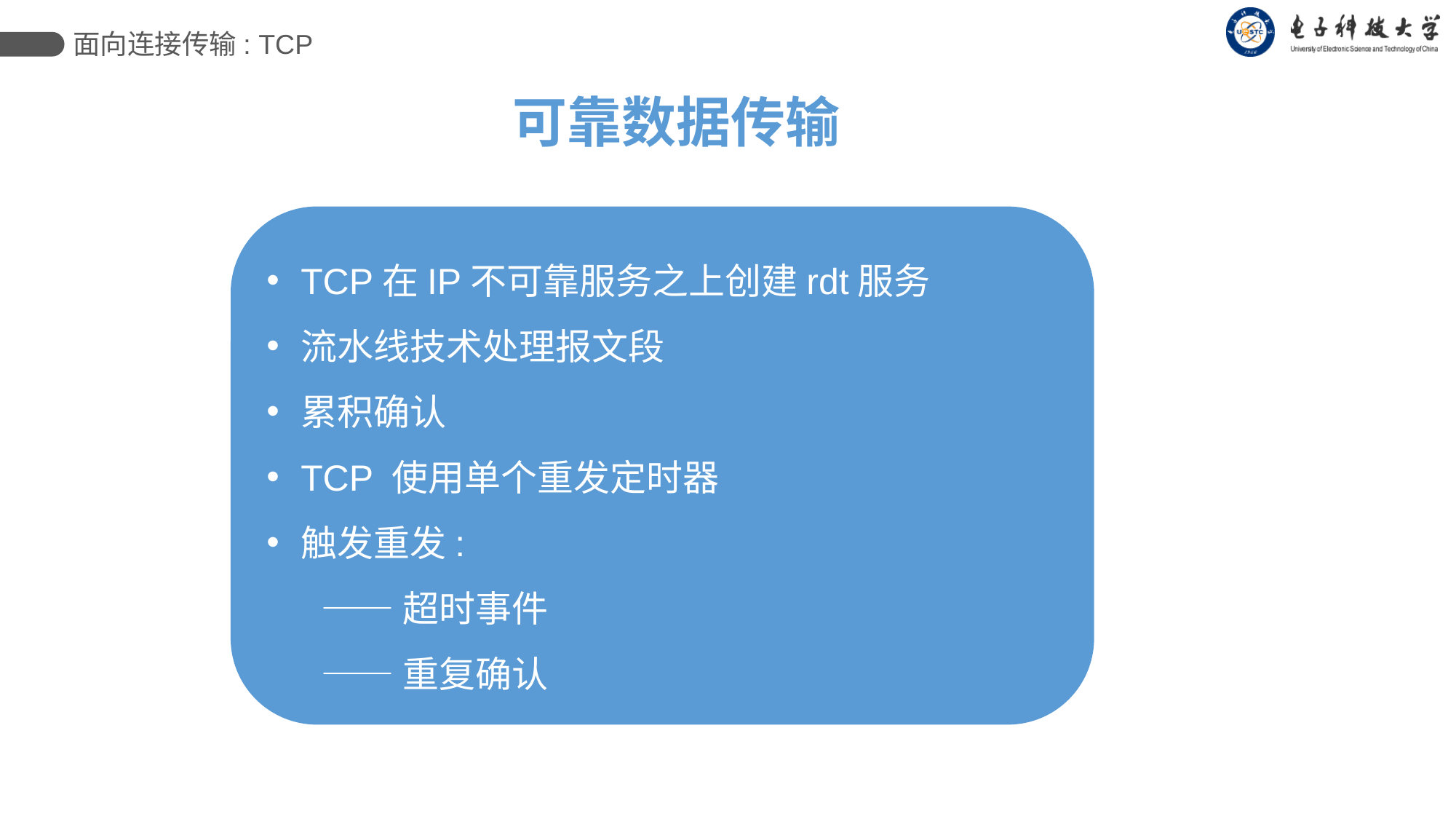

面向连接传输: TCP

可靠数据传输
TCP在IP不可靠服务之上创建rdt服务
流水线技术处理报文段
累积确认
TCP 使用单个重发定时器
触发重发:
——超时事件
——重复确认